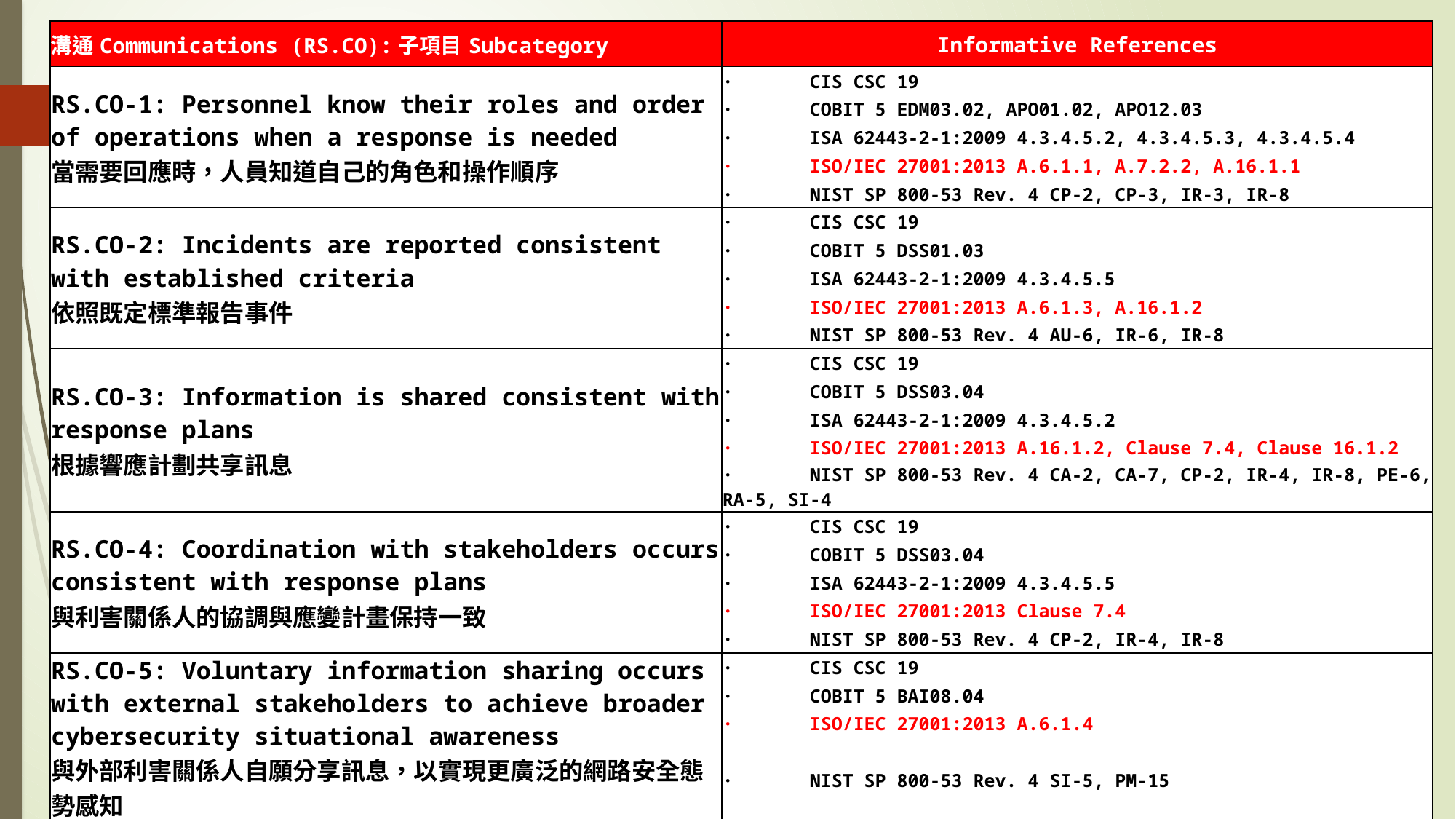

| 溝通Communications (RS.CO):子項目Subcategory | Informative References |
| --- | --- |
| RS.CO-1: Personnel know their roles and order of operations when a response is needed 當需要回應時，人員知道自己的角色和操作順序 | ·       CIS CSC 19 |
|  | ·       COBIT 5 EDM03.02, APO01.02, APO12.03 |
|  | ·       ISA 62443-2-1:2009 4.3.4.5.2, 4.3.4.5.3, 4.3.4.5.4 |
|  | ·       ISO/IEC 27001:2013 A.6.1.1, A.7.2.2, A.16.1.1 |
|  | ·       NIST SP 800-53 Rev. 4 CP-2, CP-3, IR-3, IR-8 |
| RS.CO-2: Incidents are reported consistent with established criteria 依照既定標準報告事件 | ·       CIS CSC 19 |
|  | ·       COBIT 5 DSS01.03 |
|  | ·       ISA 62443-2-1:2009 4.3.4.5.5 |
|  | ·       ISO/IEC 27001:2013 A.6.1.3, A.16.1.2 |
|  | ·       NIST SP 800-53 Rev. 4 AU-6, IR-6, IR-8 |
| RS.CO-3: Information is shared consistent with response plans 根據響應計劃共享訊息 | ·       CIS CSC 19 |
|  | ·       COBIT 5 DSS03.04 |
|  | ·       ISA 62443-2-1:2009 4.3.4.5.2 |
|  | ·       ISO/IEC 27001:2013 A.16.1.2, Clause 7.4, Clause 16.1.2 |
|  | ·       NIST SP 800-53 Rev. 4 CA-2, CA-7, CP-2, IR-4, IR-8, PE-6, RA-5, SI-4 |
| RS.CO-4: Coordination with stakeholders occurs consistent with response plans 與利害關係人的協調與應變計畫保持一致 | ·       CIS CSC 19 |
|  | ·       COBIT 5 DSS03.04 |
|  | ·       ISA 62443-2-1:2009 4.3.4.5.5 |
|  | ·       ISO/IEC 27001:2013 Clause 7.4 |
|  | ·       NIST SP 800-53 Rev. 4 CP-2, IR-4, IR-8 |
| RS.CO-5: Voluntary information sharing occurs with external stakeholders to achieve broader cybersecurity situational awareness 與外部利害關係人自願分享訊息，以實現更廣泛的網路安全態勢感知 | ·       CIS CSC 19 |
|  | ·       COBIT 5 BAI08.04 |
|  | ·       ISO/IEC 27001:2013 A.6.1.4 |
|  | ·       NIST SP 800-53 Rev. 4 SI-5, PM-15 |